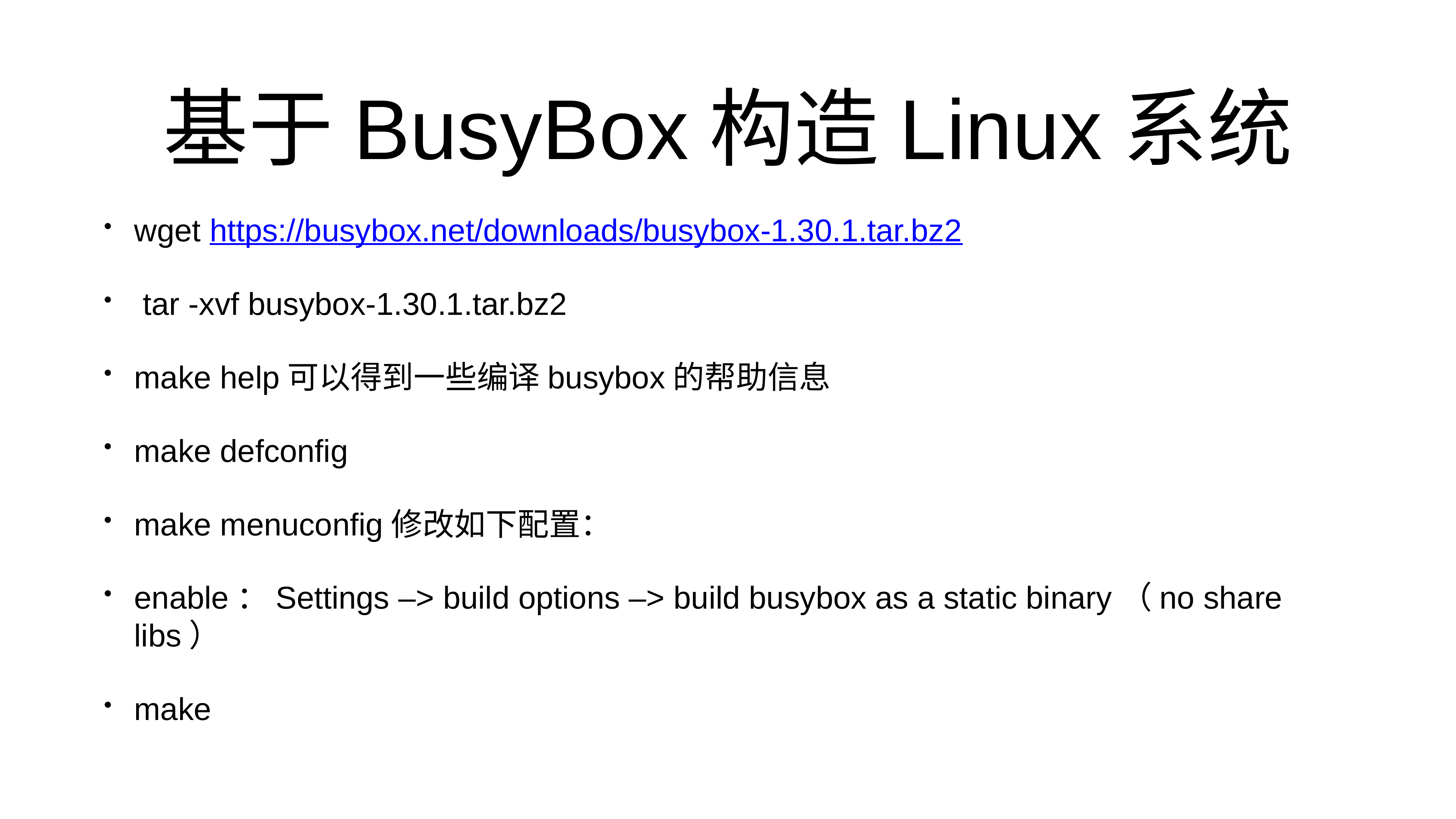

# 基于BusyBox构造Linux系统
wget https://busybox.net/downloads/busybox-1.30.1.tar.bz2
 tar -xvf busybox-1.30.1.tar.bz2
make help可以得到一些编译busybox的帮助信息
make defconfig
make menuconfig修改如下配置：
enable：Settings –> build options –> build busybox as a static binary（no share libs）
make